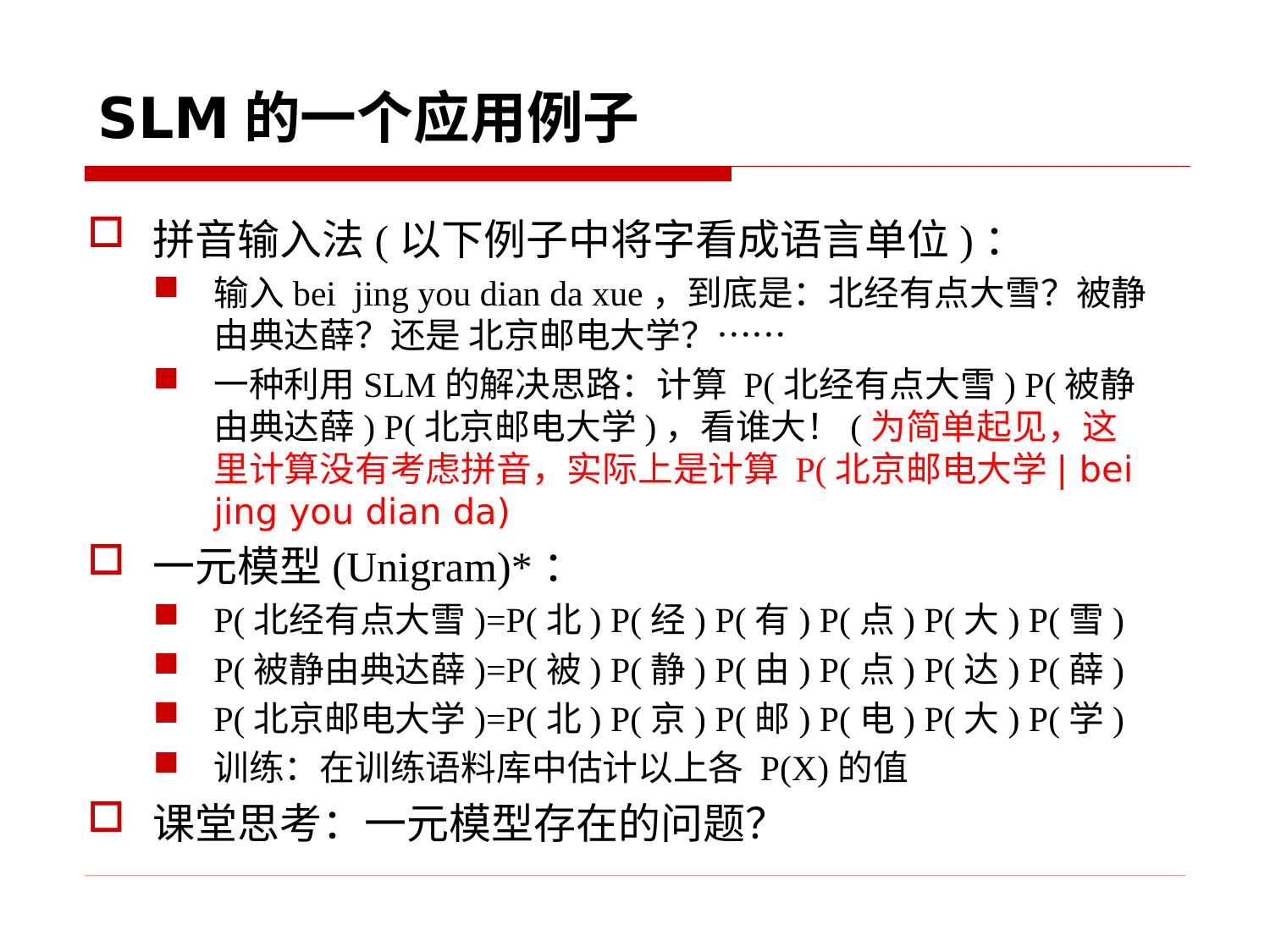

# SLM的一个应用例子
拼音输入法(以下例子中将字看成语言单位)：
输入bei  jing you dian da xue，到底是：北经有点大雪？被静由典达薛？还是 北京邮电大学？……
一种利用SLM的解决思路：计算 P(北经有点大雪) P(被静由典达薛) P(北京邮电大学)，看谁大！(为简单起见，这里计算没有考虑拼音，实际上是计算 P(北京邮电大学| bei jing you dian da)
一元模型(Unigram)*：
P(北经有点大雪)=P(北) P(经) P(有) P(点) P(大) P(雪)
P(被静由典达薛)=P(被) P(静) P(由) P(点) P(达) P(薛)
P(北京邮电大学)=P(北) P(京) P(邮) P(电) P(大) P(学)
训练：在训练语料库中估计以上各 P(X)的值
课堂思考：一元模型存在的问题？